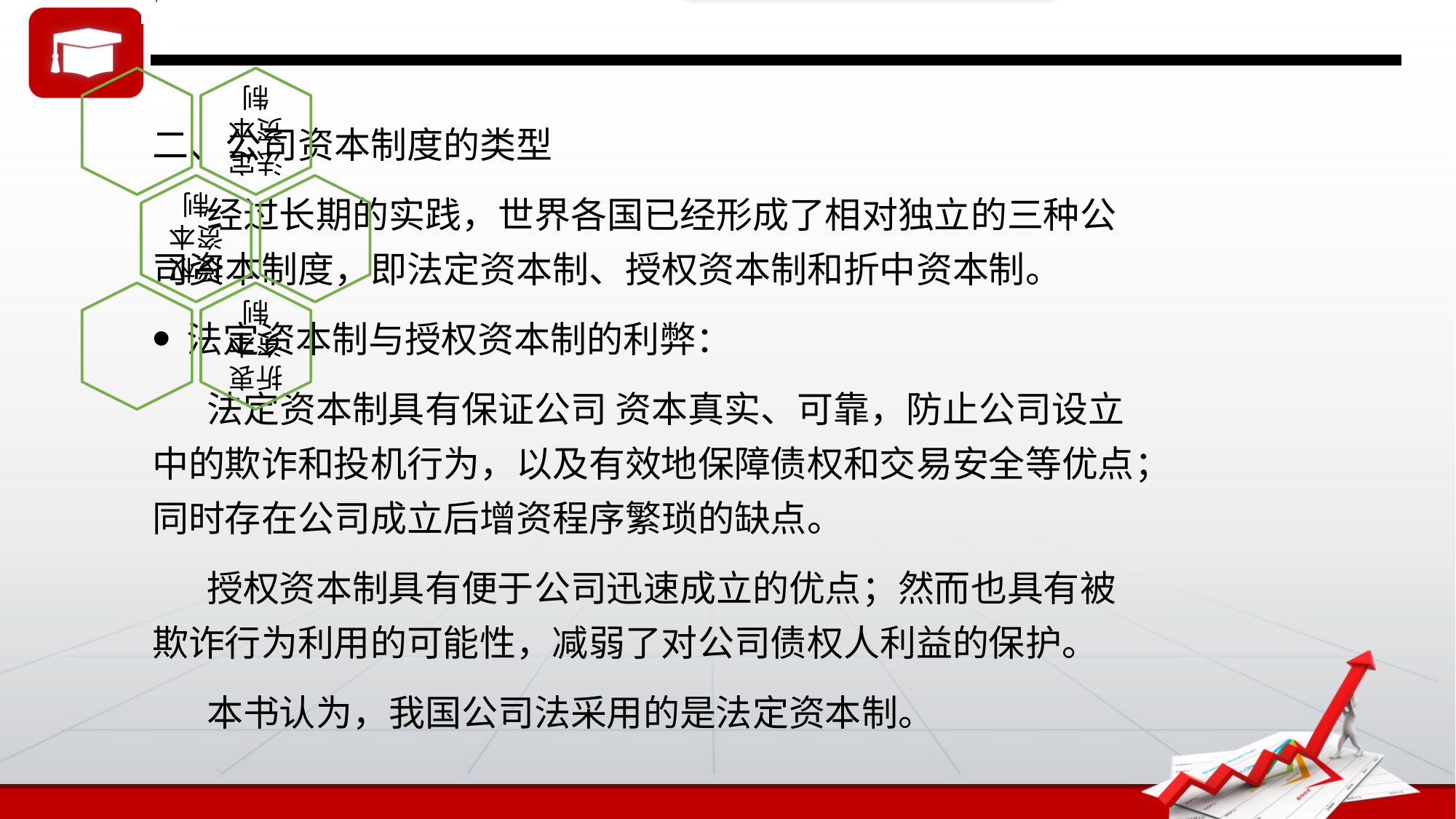

二、公司资本制度的类型
经过长期的实践，世界各国已经形成了相对独立的三种公司资本制度，即法定资本制、授权资本制和折中资本制。
法定资本制与授权资本制的利弊：
法定资本制具有保证公司 资本真实、可靠，防止公司设立中的欺诈和投机行为，以及有效地保障债权和交易安全等优点；同时存在公司成立后增资程序繁琐的缺点。
授权资本制具有便于公司迅速成立的优点；然而也具有被欺诈行为利用的可能性，减弱了对公司债权人利益的保护。
本书认为，我国公司法采用的是法定资本制。
法定资本制

授权资本制

折衷资本制